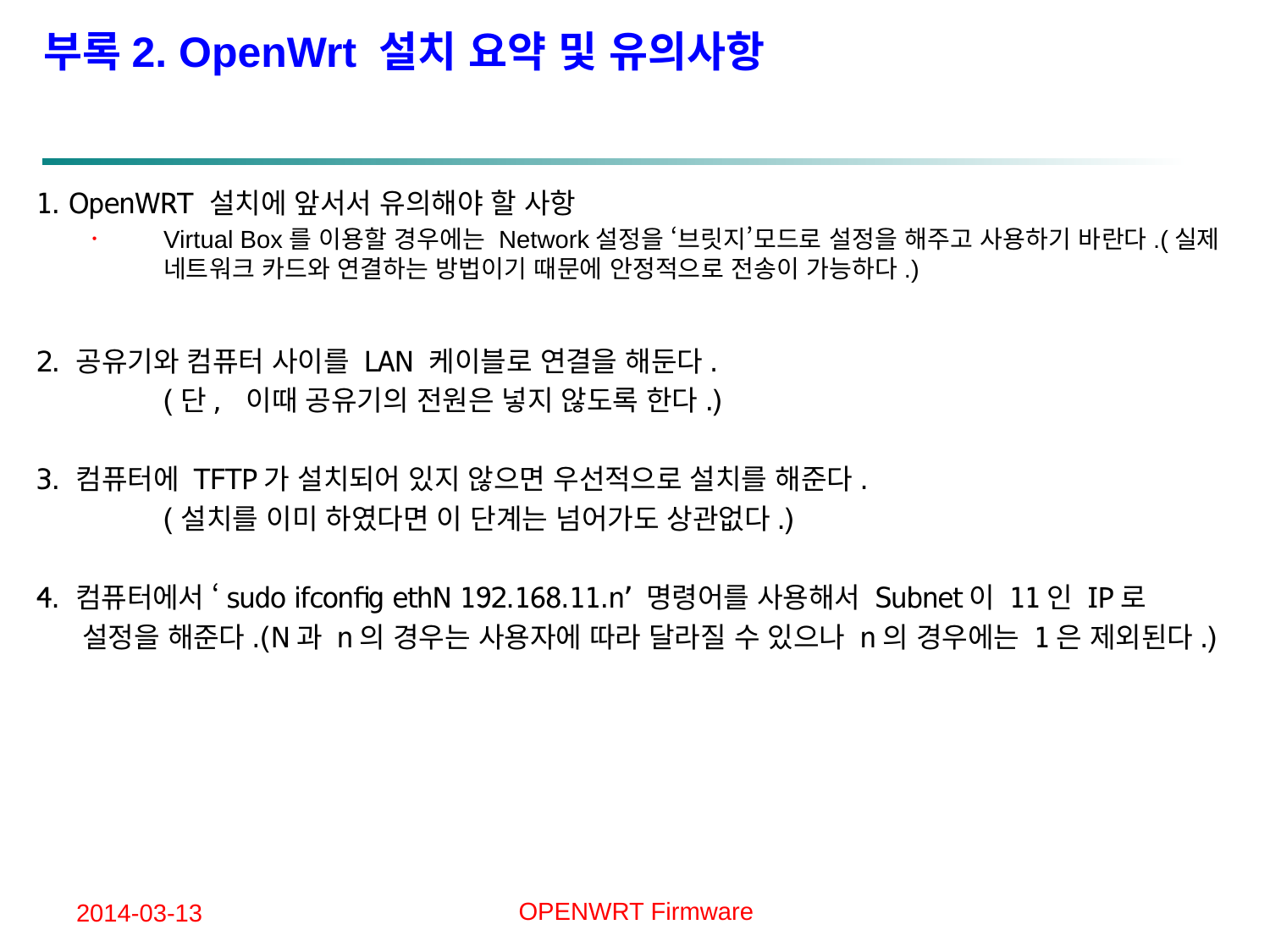

부록2. OpenWrt 설치 요약 및 유의사항
1. OpenWRT 설치에 앞서서 유의해야 할 사항
Virtual Box를 이용할 경우에는 Network설정을 ‘브릿지’모드로 설정을 해주고 사용하기 바란다.(실제 네트워크 카드와 연결하는 방법이기 때문에 안정적으로 전송이 가능하다.)

2. 공유기와 컴퓨터 사이를 LAN 케이블로 연결을 해둔다.
	(단,  이때 공유기의 전원은 넣지 않도록 한다.)

3. 컴퓨터에 TFTP가 설치되어 있지 않으면 우선적으로 설치를 해준다.
	(설치를 이미 하였다면 이 단계는 넘어가도 상관없다.)

4. 컴퓨터에서 ‘sudo ifconfig ethN 192.168.11.n’ 명령어를 사용해서 Subnet이 11인 IP로
     설정을 해준다.(N과 n의 경우는 사용자에 따라 달라질 수 있으나 n의 경우에는 1은 제외된다.)

OPENWRT Firmware

2014-03-13